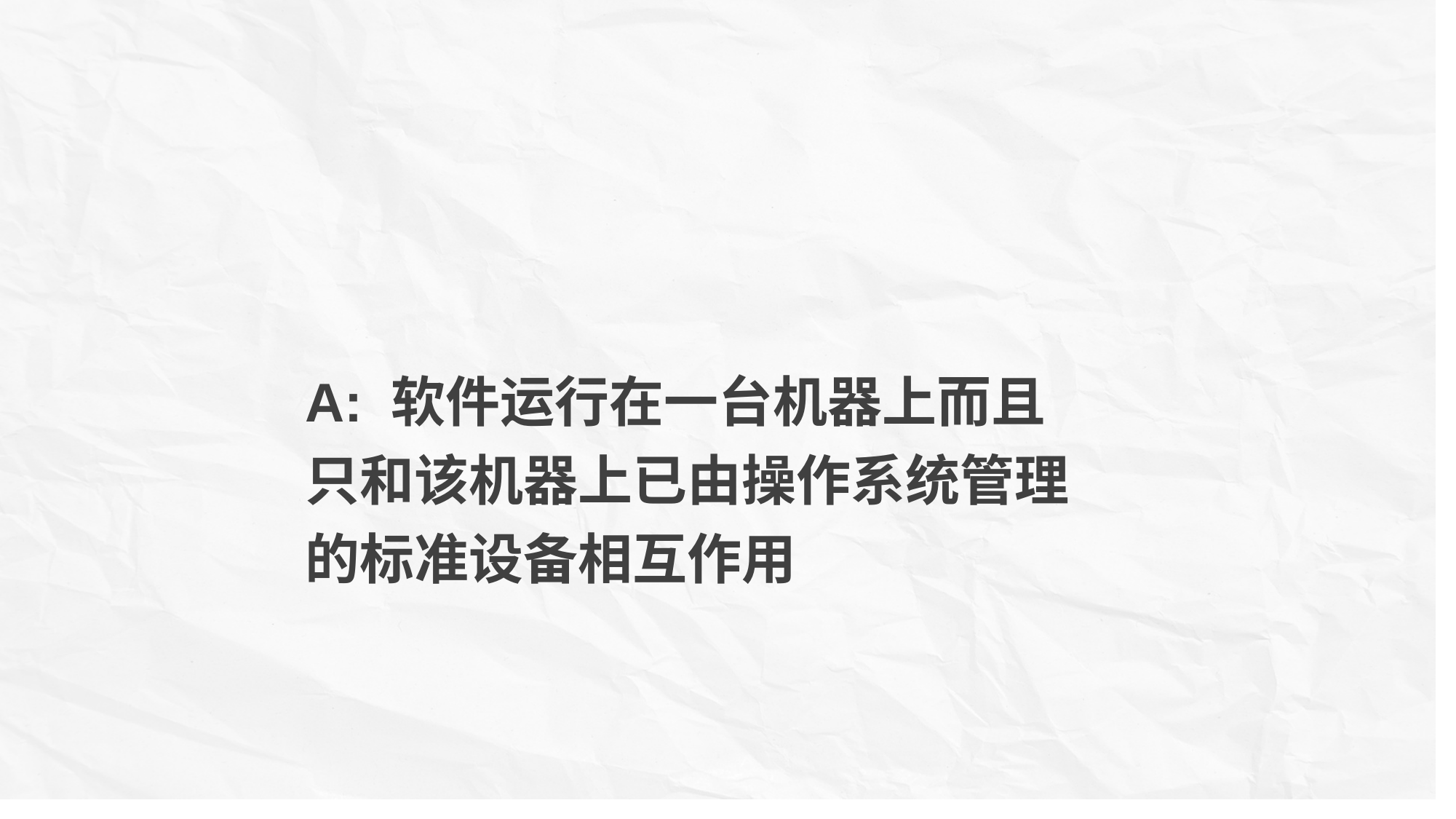

A: 软件运行在一台机器上而且只和该机器上已由操作系统管理的标准设备相互作用